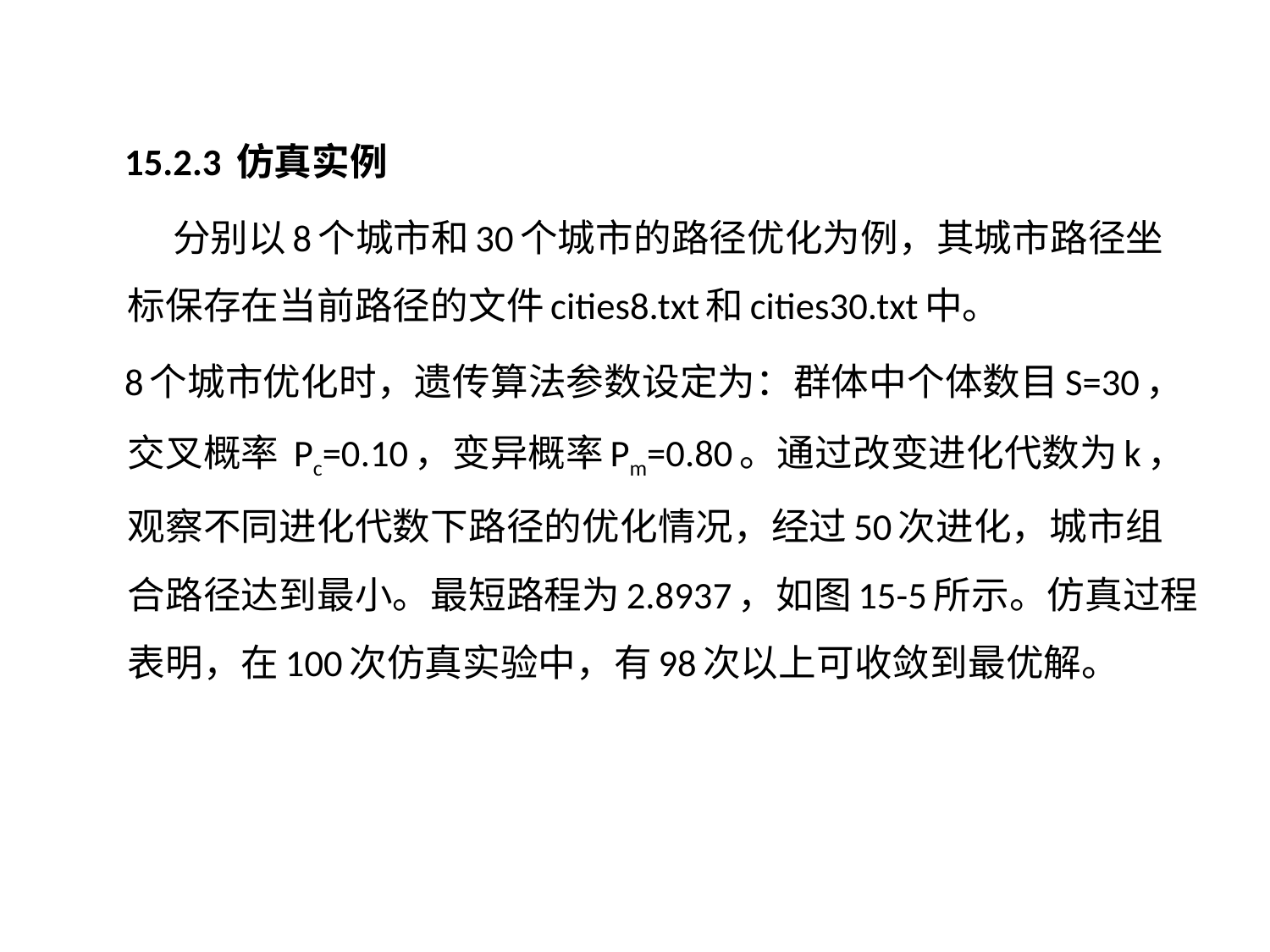

15.2.3 仿真实例
          分别以8个城市和30个城市的路径优化为例，其城市路径坐标保存在当前路径的文件cities8.txt和cities30.txt中。
     8个城市优化时，遗传算法参数设定为：群体中个体数目S=30，交叉概率 Pc=0.10，变异概率Pm=0.80。通过改变进化代数为k，观察不同进化代数下路径的优化情况，经过50次进化，城市组合路径达到最小。最短路程为2.8937，如图15-5所示。仿真过程表明，在100次仿真实验中，有98次以上可收敛到最优解。